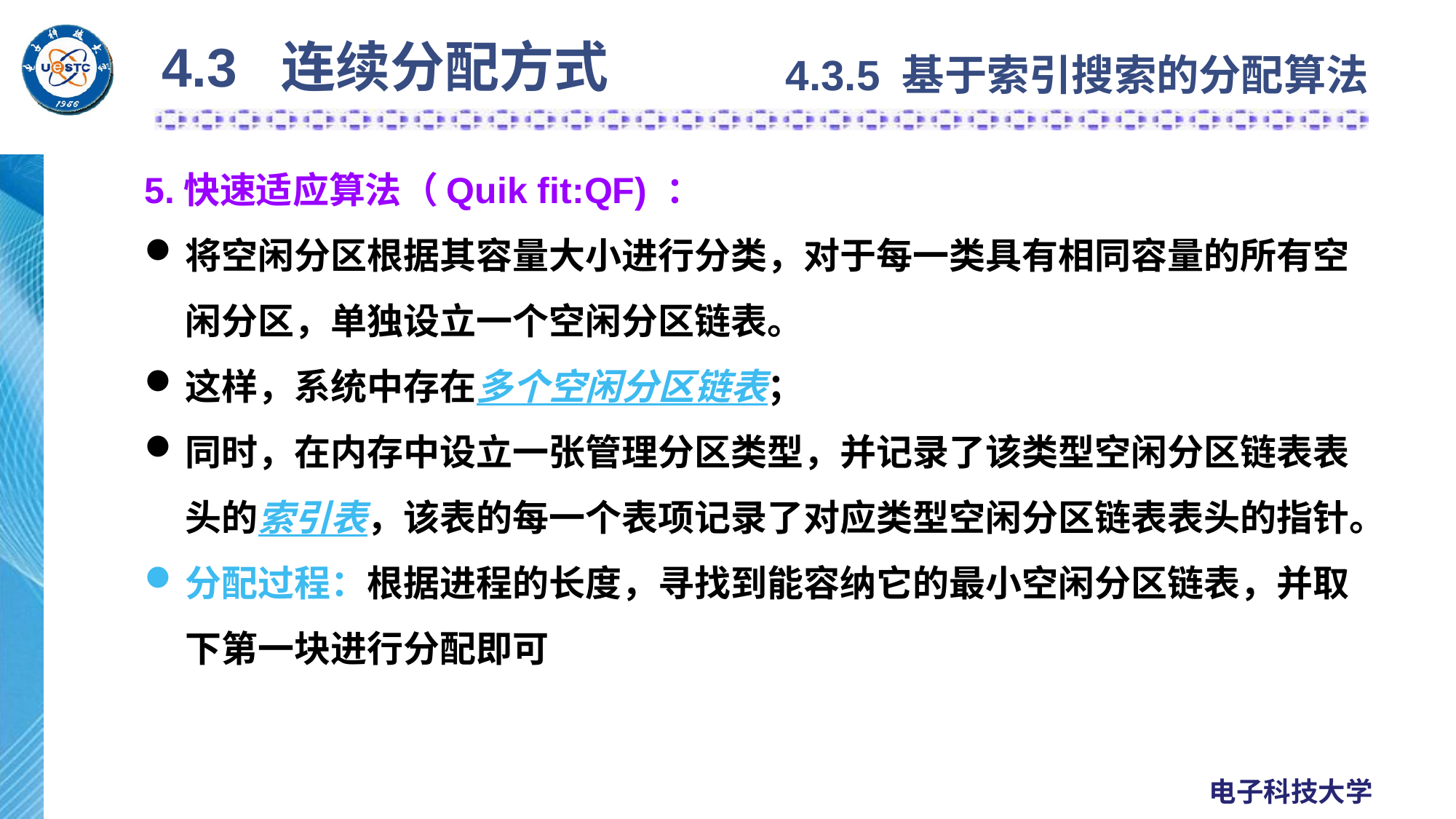

4.3  连续分配方式
4.3.5 基于索引搜索的分配算法
5.快速适应算法（Quik fit:QF) ：
将空闲分区根据其容量大小进行分类，对于每一类具有相同容量的所有空闲分区，单独设立一个空闲分区链表。
这样，系统中存在多个空闲分区链表；
同时，在内存中设立一张管理分区类型，并记录了该类型空闲分区链表表头的索引表，该表的每一个表项记录了对应类型空闲分区链表表头的指针。
分配过程：根据进程的长度，寻找到能容纳它的最小空闲分区链表，并取下第一块进行分配即可